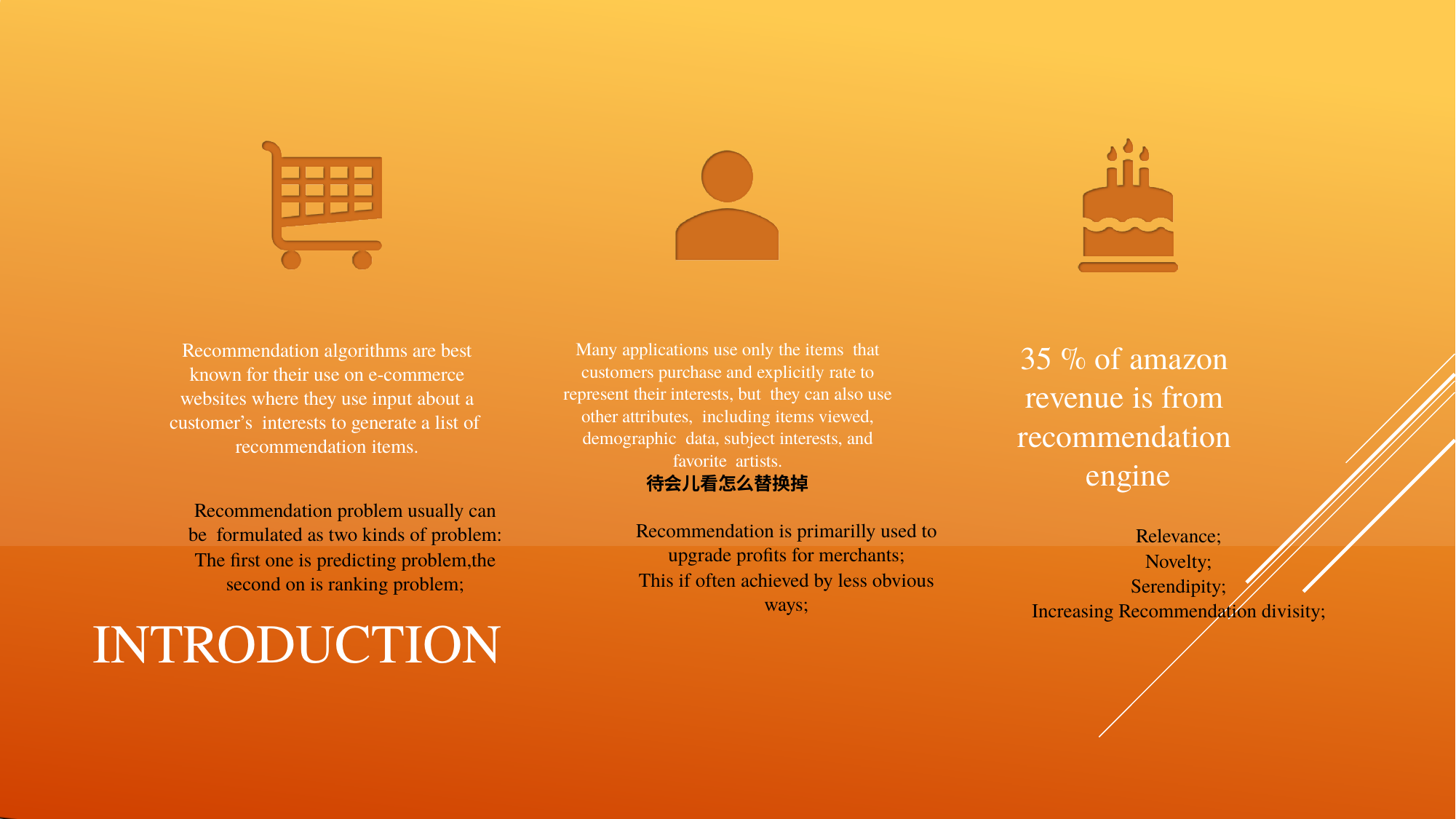

35 % of amazon  revenue is from  recommendation  engine
Recommendation algorithms are best known for their use on e-commerce websites where they use input about a customer’s  interests to generate a list of  recommendation items.
Many applications use only the items  that customers purchase and explicitly rate to represent their interests, but  they can also use other attributes,  including items viewed, demographic  data, subject interests, and favorite  artists.
待会儿看怎么替换掉
Recommendation problem usually can be  formulated as two kinds of problem:
The first one is predicting problem,the second on is ranking problem;
Recommendation is primarilly used to upgrade profits for merchants;
This if often achieved by less obvious ways;
Relevance;
Novelty;
Serendipity;
Increasing Recommendation divisity;

INTRODUCTION